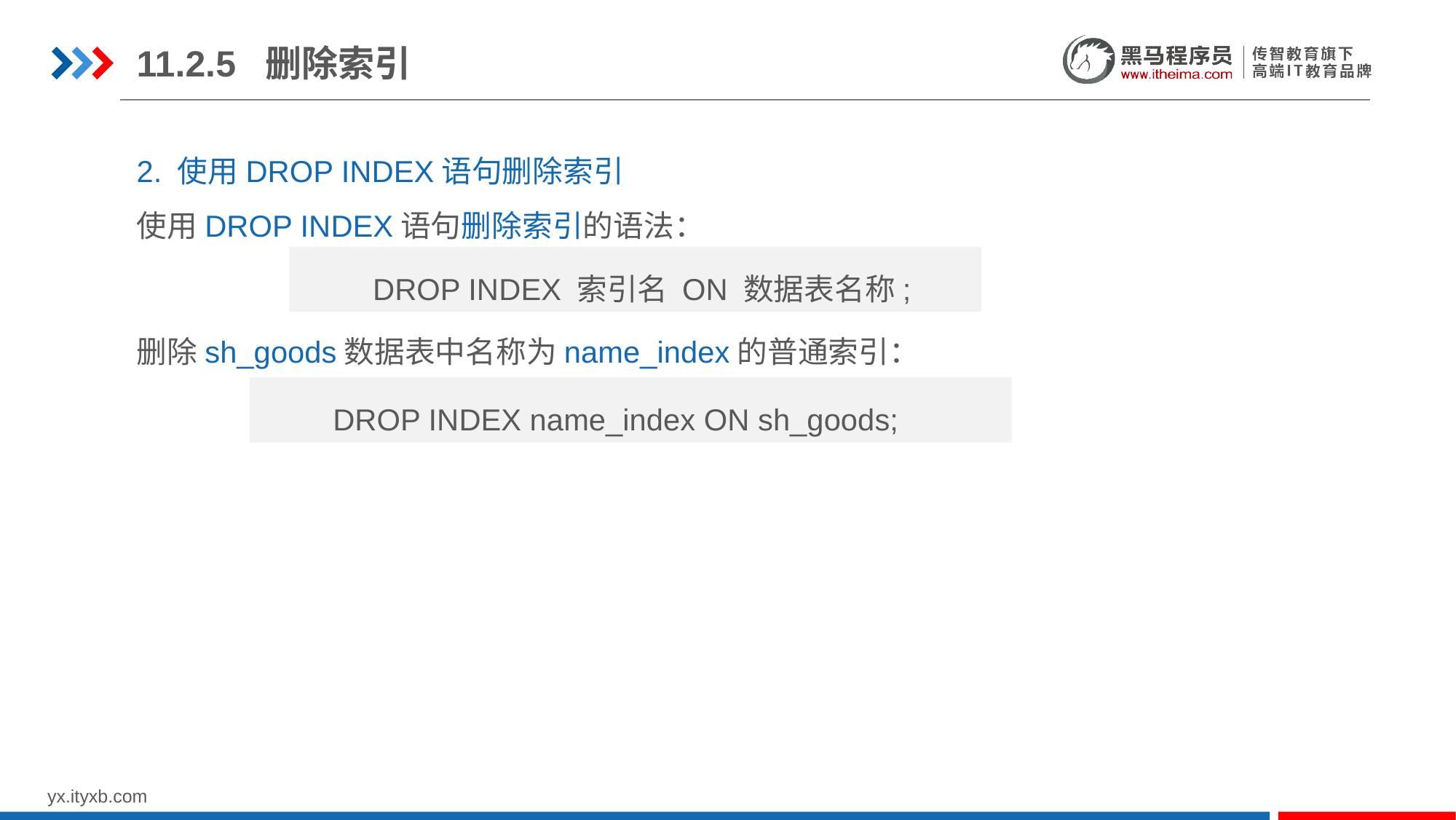

11.2.5  删除索引
2. 使用DROP INDEX语句删除索引
使用DROP INDEX语句删除索引的语法：
DROP INDEX 索引名 ON 数据表名称;
删除sh_goods数据表中名称为name_index的普通索引：
DROP INDEX name_index ON sh_goods;